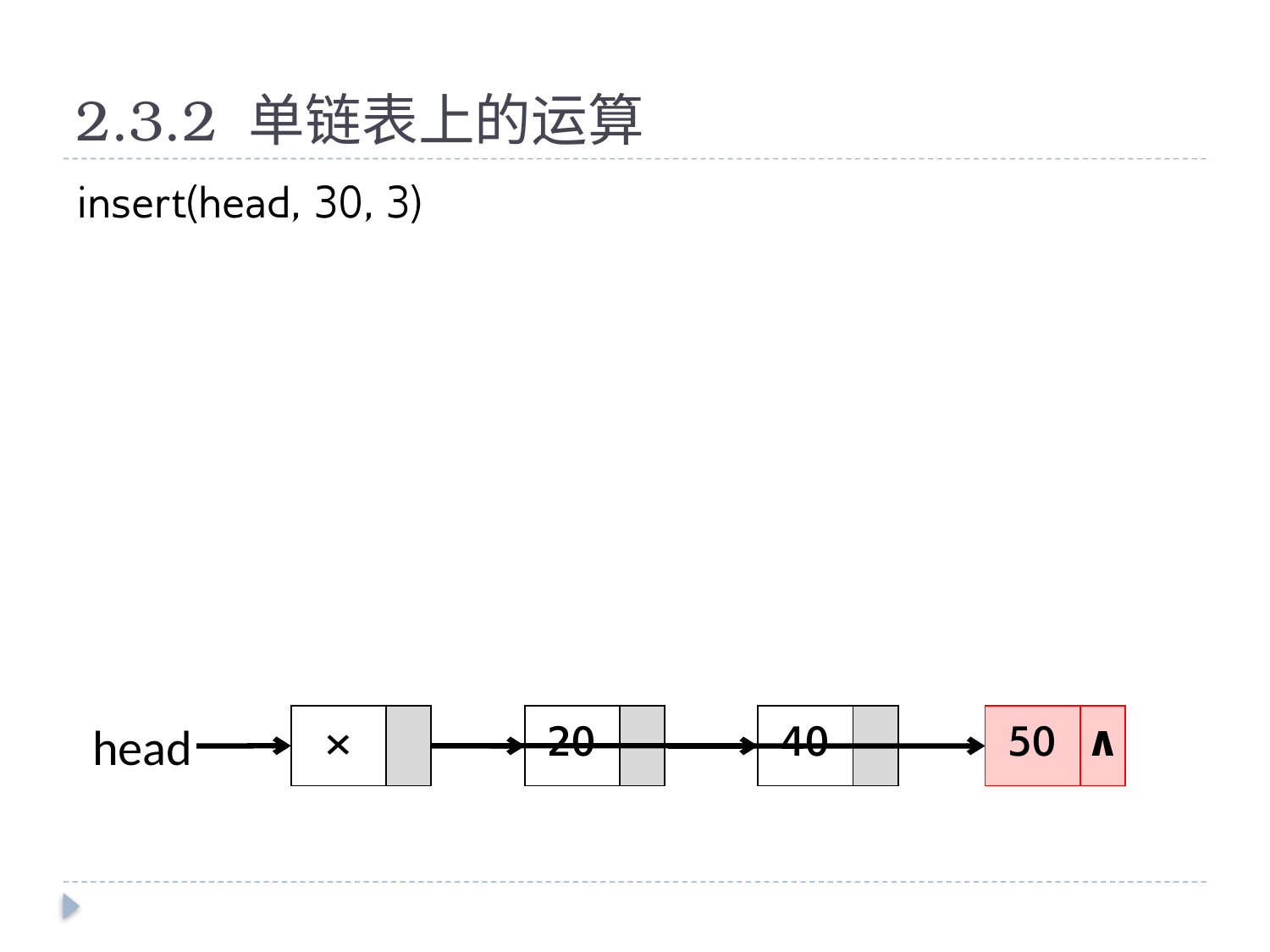

# 2.3.2 单链表上的运算
insert(head, 30, 3)
| × |  |
| --- | --- |
| 20 |  |
| --- | --- |
| 40 |  |
| --- | --- |
| 50 | ∧ |
| --- | --- |
head